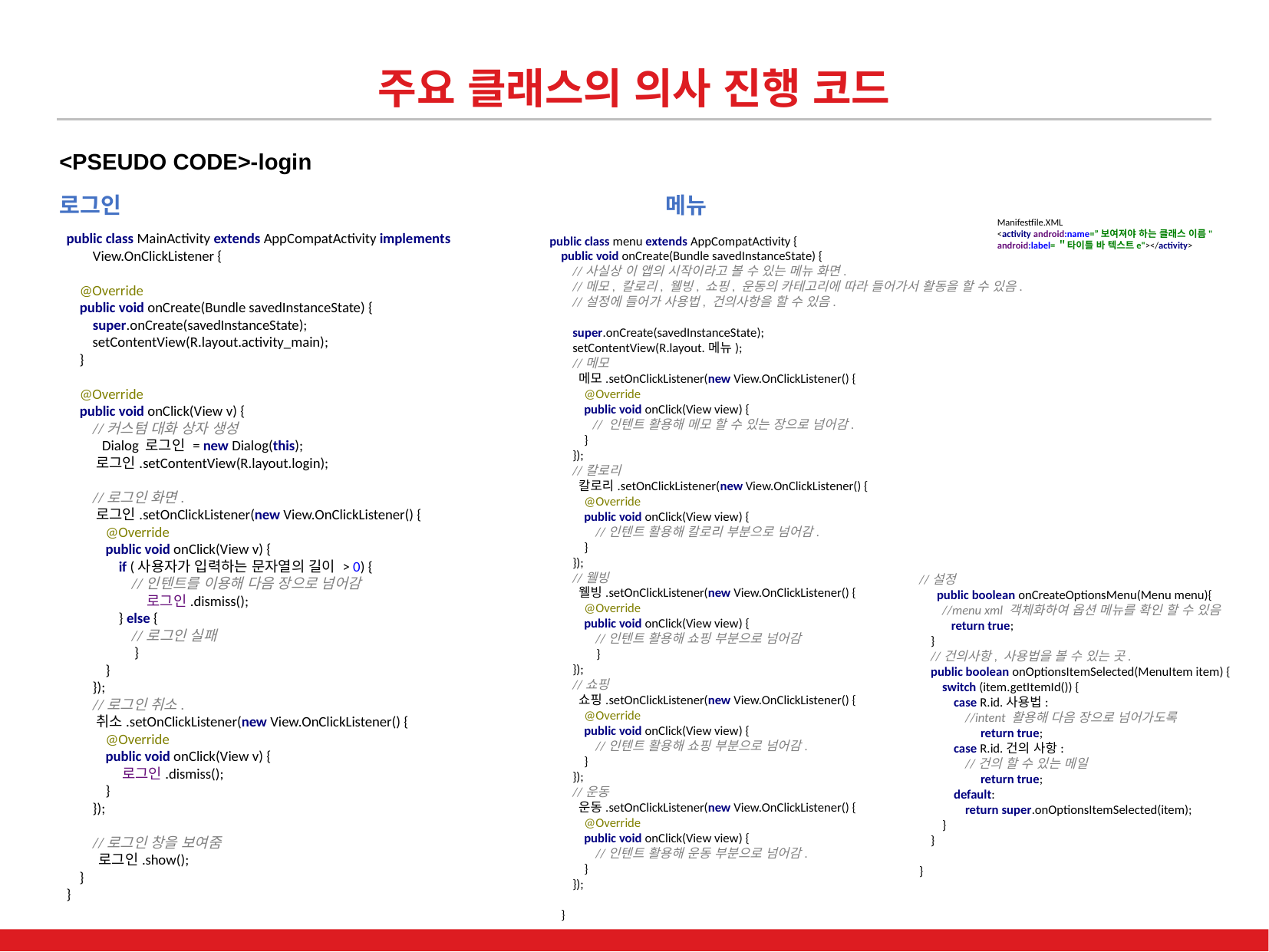

주요 클래스의 의사 진행 코드

<PSEUDO CODE>-login

로그인                                                                                      메뉴

Manifestfile.XML
<activity android:name=”보여져야 하는 클래스 이름"
android:label=＂타이틀 바 텍스트e"></activity>
public class MainActivity extends AppCompatActivity implements
        View.OnClickListener {
    @Override
    public void onCreate(Bundle savedInstanceState) {
        super.onCreate(savedInstanceState);
        setContentView(R.layout.activity_main);
    }
    @Override
    public void onClick(View v) {
        //커스텀 대화 상자 생성
        Dialog 로그인 = new Dialog(this);
        로그인.setContentView(R.layout.login);
        //로그인 화면.
        로그인.setOnClickListener(new View.OnClickListener() {
            @Override
            public void onClick(View v) {
                if (사용자가 입력하는 문자열의 길이 > 0) {
                    //인텐트를 이용해 다음 장으로 넘어감
                    로그인.dismiss();
                } else {
                    //로그인 실패
                }
            }
        });
        //로그인 취소.
        취소.setOnClickListener(new View.OnClickListener() {
            @Override
            public void onClick(View v) {
                로그인.dismiss();
            }
        });
        //로그인 창을 보여줌
        로그인.show();
    }
}
public class menu extends AppCompatActivity {
    public void onCreate(Bundle savedInstanceState) {
        //사실상 이 앱의 시작이라고 볼 수 있는 메뉴 화면.
        //메모, 칼로리, 웰빙, 쇼핑, 운동의 카테고리에 따라 들어가서 활동을 할 수 있음.
        //설정에 들어가 사용법, 건의사항을 할 수 있음.
        super.onCreate(savedInstanceState);
        setContentView(R.layout.메뉴);
        //메모
        메모.setOnClickListener(new View.OnClickListener() {
            @Override
            public void onClick(View view) {
               // 인텐트 활용해 메모 할 수 있는 장으로 넘어감.
            }
        });
        //칼로리
        칼로리.setOnClickListener(new View.OnClickListener() {
            @Override
            public void onClick(View view) {
                //인텐트 활용해 칼로리 부분으로 넘어감.
            }
        });
        //웰빙
        웰빙.setOnClickListener(new View.OnClickListener() {
            @Override
            public void onClick(View view) {
                //인텐트 활용해 쇼핑 부분으로 넘어감
            }
        });
        //쇼핑
        쇼핑.setOnClickListener(new View.OnClickListener() {
            @Override
            public void onClick(View view) {
                //인텐트 활용해 쇼핑 부분으로 넘어감.
            }
        });
        //운동
        운동.setOnClickListener(new View.OnClickListener() {
            @Override
            public void onClick(View view) {
                //인텐트 활용해 운동 부분으로 넘어감.
            }
        });
    }
//설정
    public boolean onCreateOptionsMenu(Menu menu){
        //menu xml 객체화하여 옵션 메뉴를 확인 할 수 있음
        return true;
    }
    //건의사항, 사용법을 볼 수 있는 곳.
    public boolean onOptionsItemSelected(MenuItem item) {
        switch (item.getItemId()) {
            case R.id.사용법:
                //intent 활용해 다음 장으로 넘어가도록
                return true;
            case R.id.건의 사항:
                //건의 할 수 있는 메일
                return true;
            default:
                return super.onOptionsItemSelected(item);
        }
    }
}